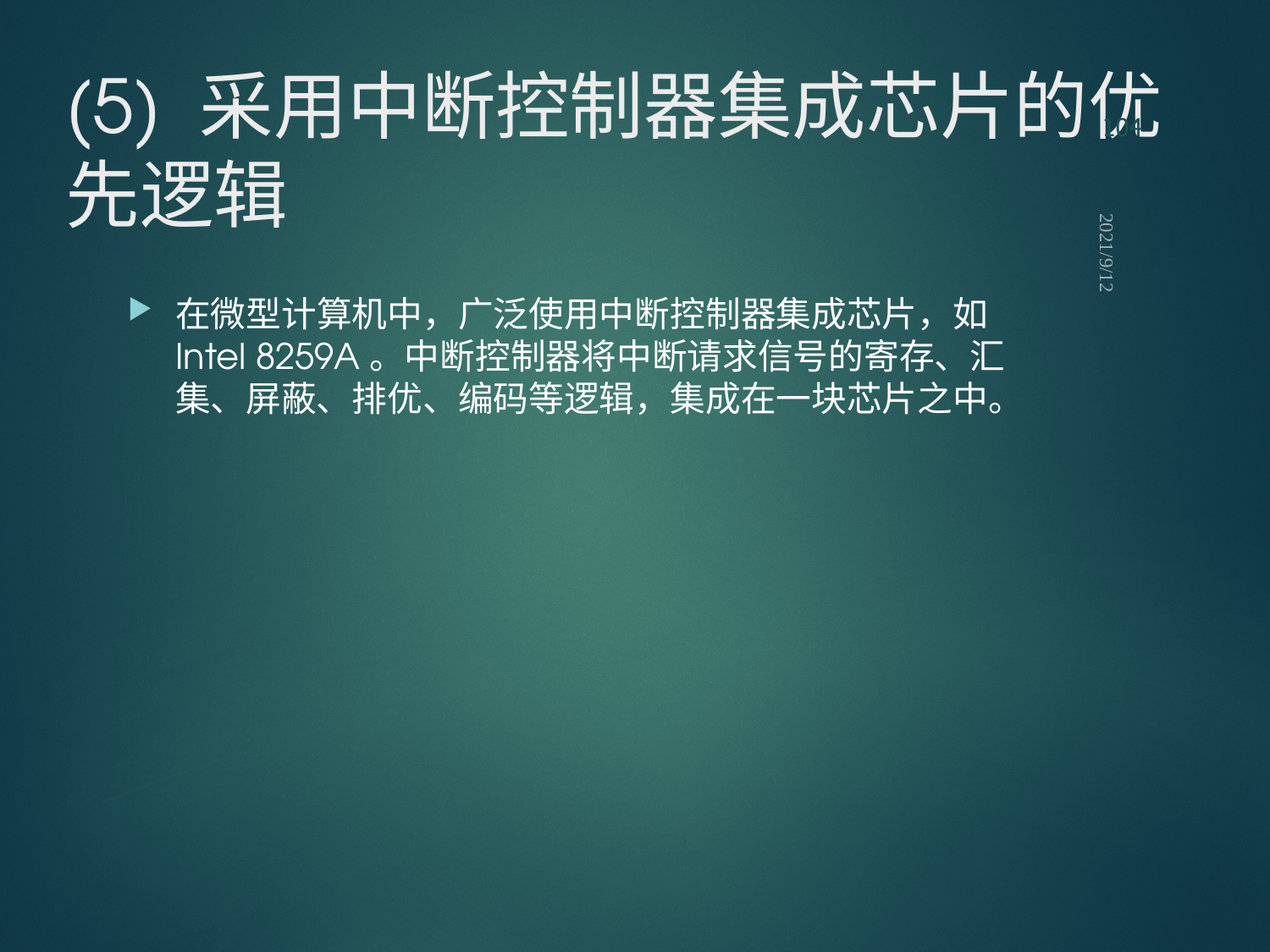

104
# (5) 采用中断控制器集成芯片的优先逻辑
2021/9/12
在微型计算机中，广泛使用中断控制器集成芯片，如Intel 8259A。中断控制器将中断请求信号的寄存、汇集、屏蔽、排优、编码等逻辑，集成在一块芯片之中。